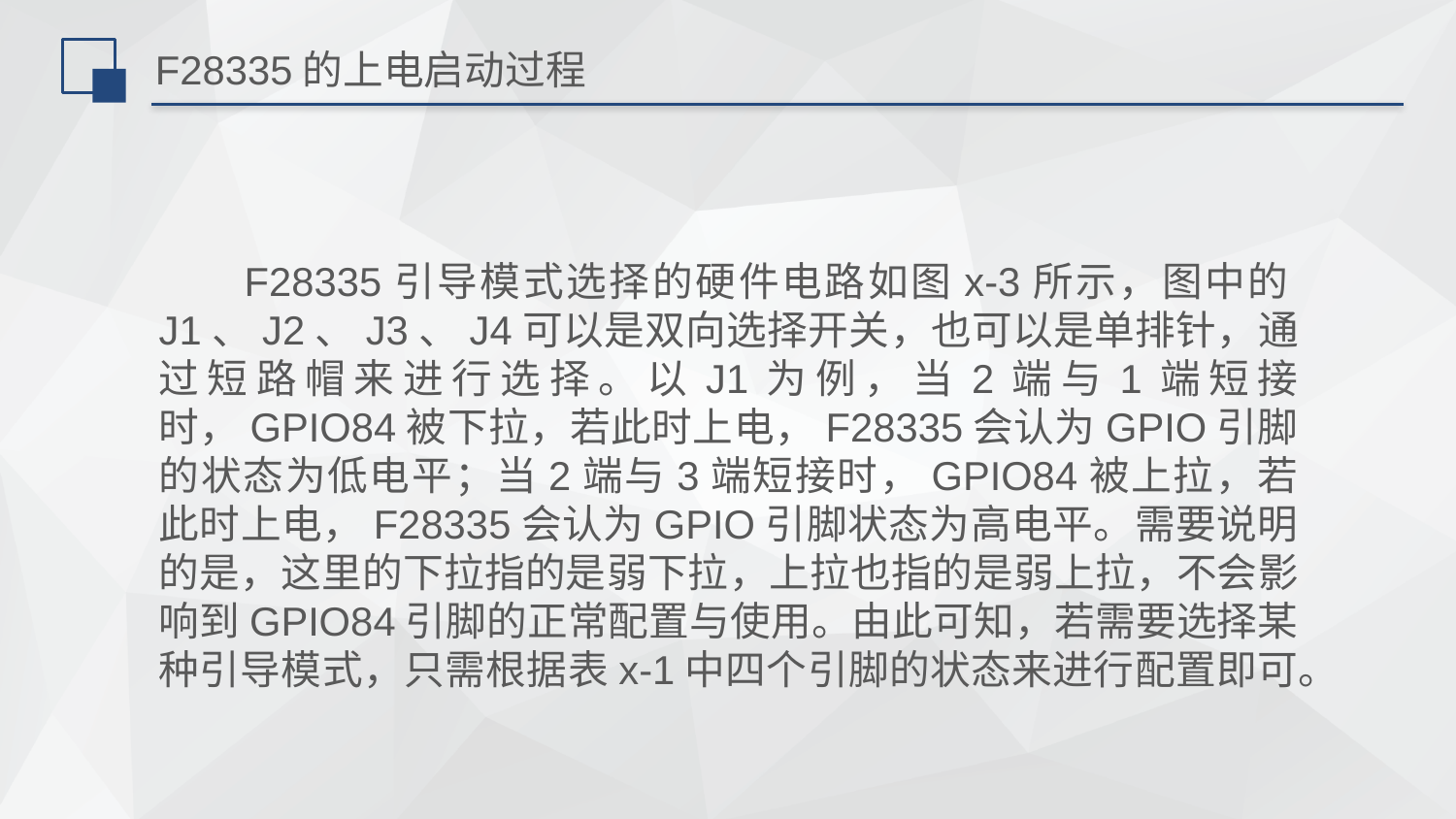

# F28335的上电启动过程
F28335引导模式选择的硬件电路如图x-3所示，图中的J1、J2、J3、J4可以是双向选择开关，也可以是单排针，通过短路帽来进行选择。以J1为例，当2端与1端短接时，GPIO84被下拉，若此时上电，F28335会认为GPIO引脚的状态为低电平；当2端与3端短接时，GPIO84被上拉，若此时上电，F28335会认为GPIO引脚状态为高电平。需要说明的是，这里的下拉指的是弱下拉，上拉也指的是弱上拉，不会影响到GPIO84引脚的正常配置与使用。由此可知，若需要选择某种引导模式，只需根据表x-1中四个引脚的状态来进行配置即可。